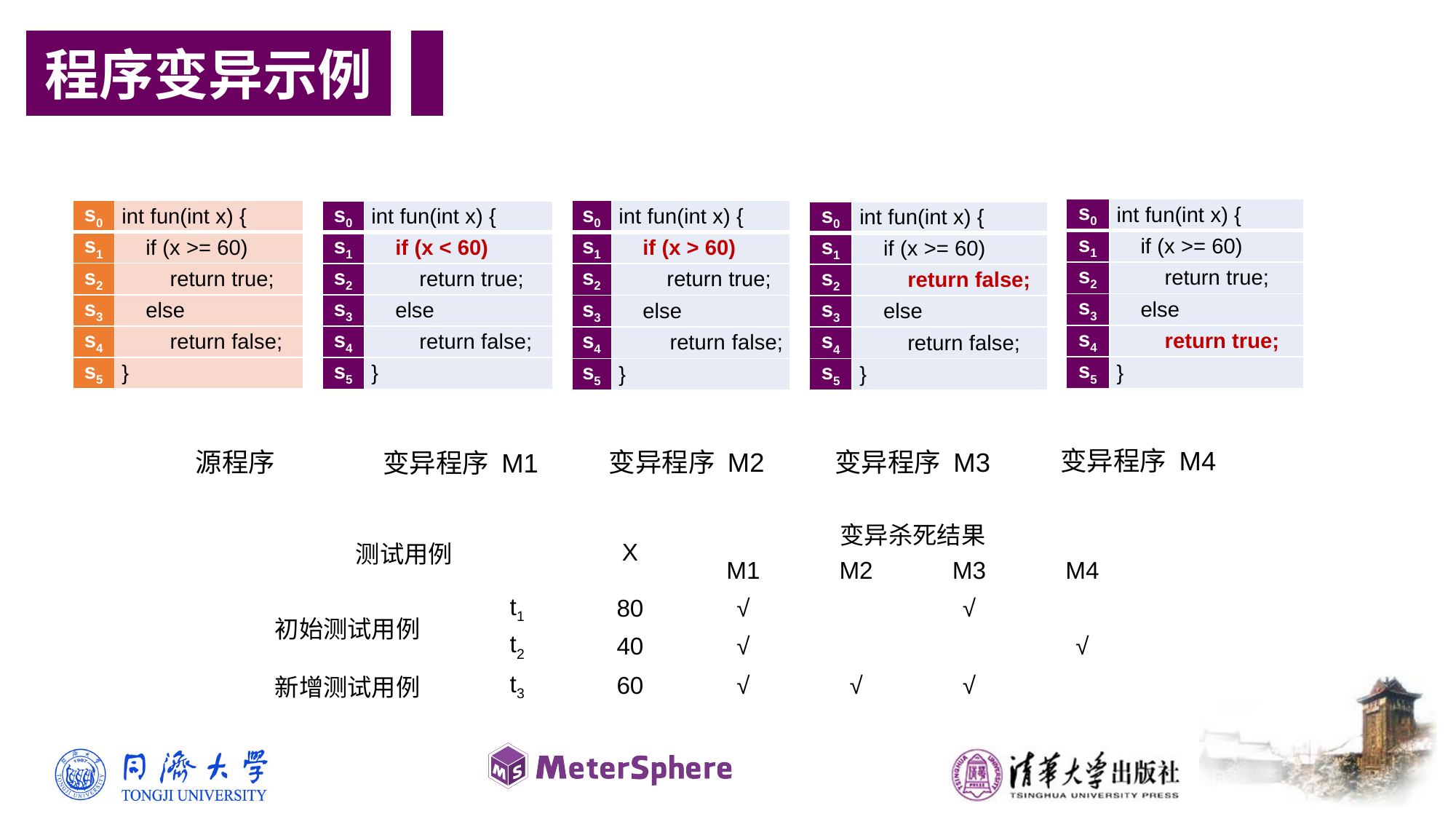

程序变异示例
| s0 | int fun(int x) { |
| --- | --- |
| s1 | if (x >= 60) |
| s2 | return true; |
| s3 | else |
| s4 | return true; |
| s5 | } |
| s0 | int fun(int x) { |
| --- | --- |
| s1 | if (x >= 60) |
| s2 | return true; |
| s3 | else |
| s4 | return false; |
| s5 | } |
| s0 | int fun(int x) { |
| --- | --- |
| s1 | if (x > 60) |
| s2 | return true; |
| s3 | else |
| s4 | return false; |
| s5 | } |
| s0 | int fun(int x) { |
| --- | --- |
| s1 | if (x < 60) |
| s2 | return true; |
| s3 | else |
| s4 | return false; |
| s5 | } |
| s0 | int fun(int x) { |
| --- | --- |
| s1 | if (x >= 60) |
| s2 | return false; |
| s3 | else |
| s4 | return false; |
| s5 | } |
变异程序 M4
源程序
变异程序 M2
变异程序 M3
变异程序 M1
| 测试用例 |  | X | 变异杀死结果 |  |  |  |
| --- | --- | --- | --- | --- | --- | --- |
|  |  |  | M1 | M2 | M3 | M4 |
| 初始测试用例 | t1 | 80 | √ |  | √ |  |
|  | t2 | 40 | √ |  |  | √ |
| 新增测试用例 | t3 | 60 | √ | √ | √ |  |
| --- | --- | --- | --- | --- | --- | --- |